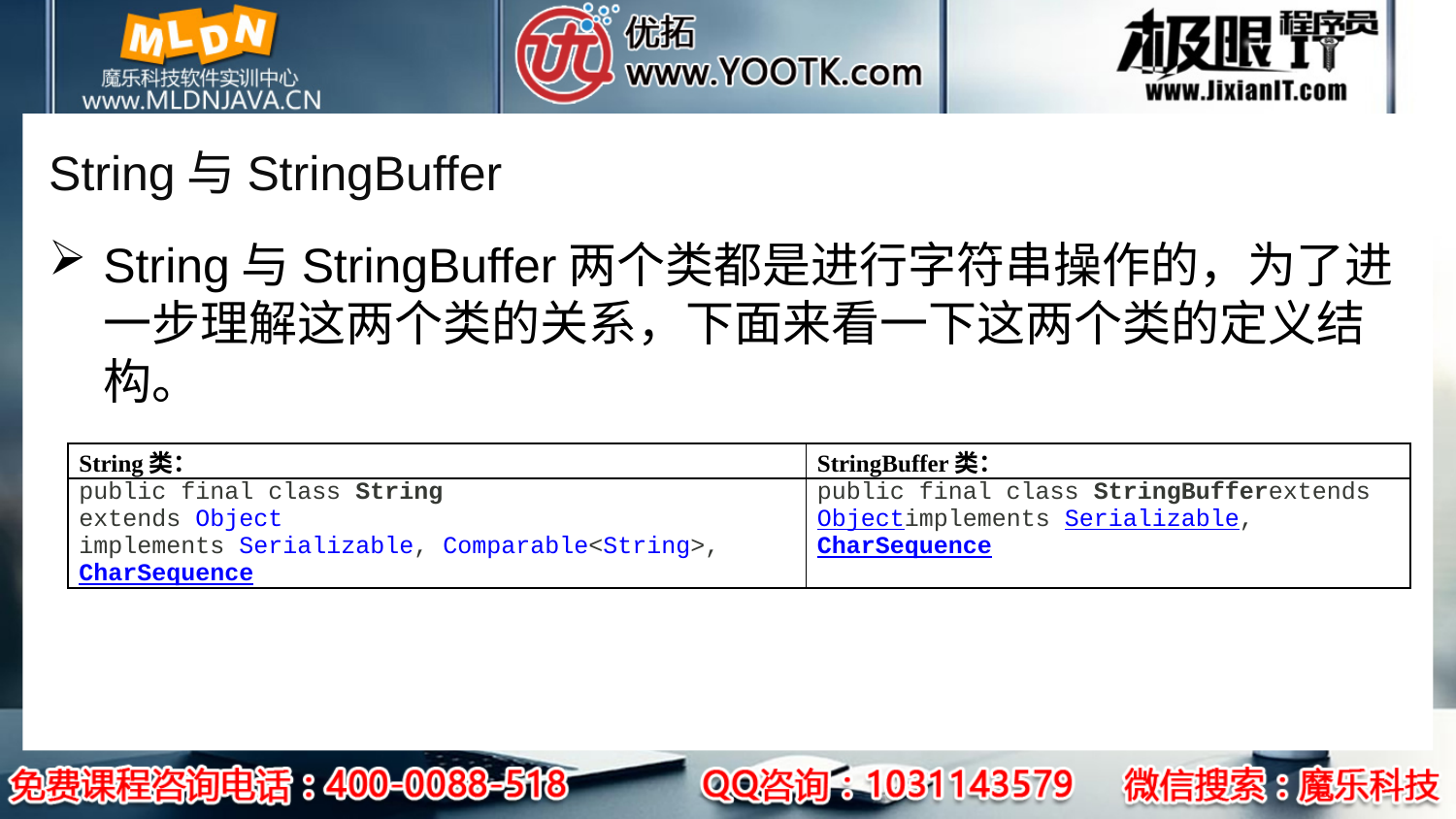

# String与StringBuffer
String与StringBuffer两个类都是进行字符串操作的，为了进一步理解这两个类的关系，下面来看一下这两个类的定义结构。
| String类： | StringBuffer类： |
| --- | --- |
| public final class String extends Object implements Serializable, Comparable<String>, CharSequence | public final class StringBufferextends Objectimplements Serializable, CharSequence |